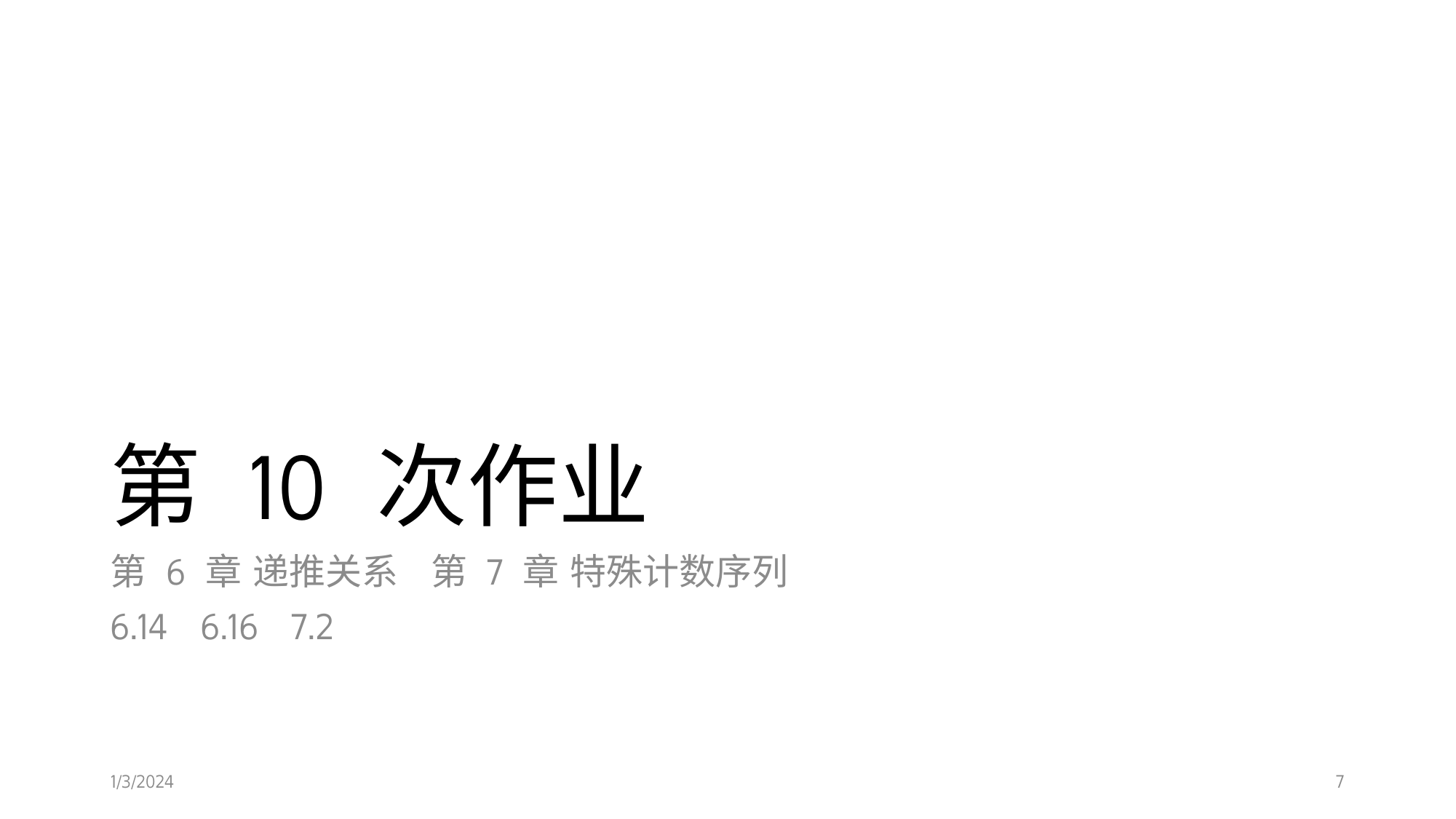

# 第 10 次作业
第 6 章 递推关系   第 7 章 特殊计数序列
6.14   6.16   7.2
1/3/2024